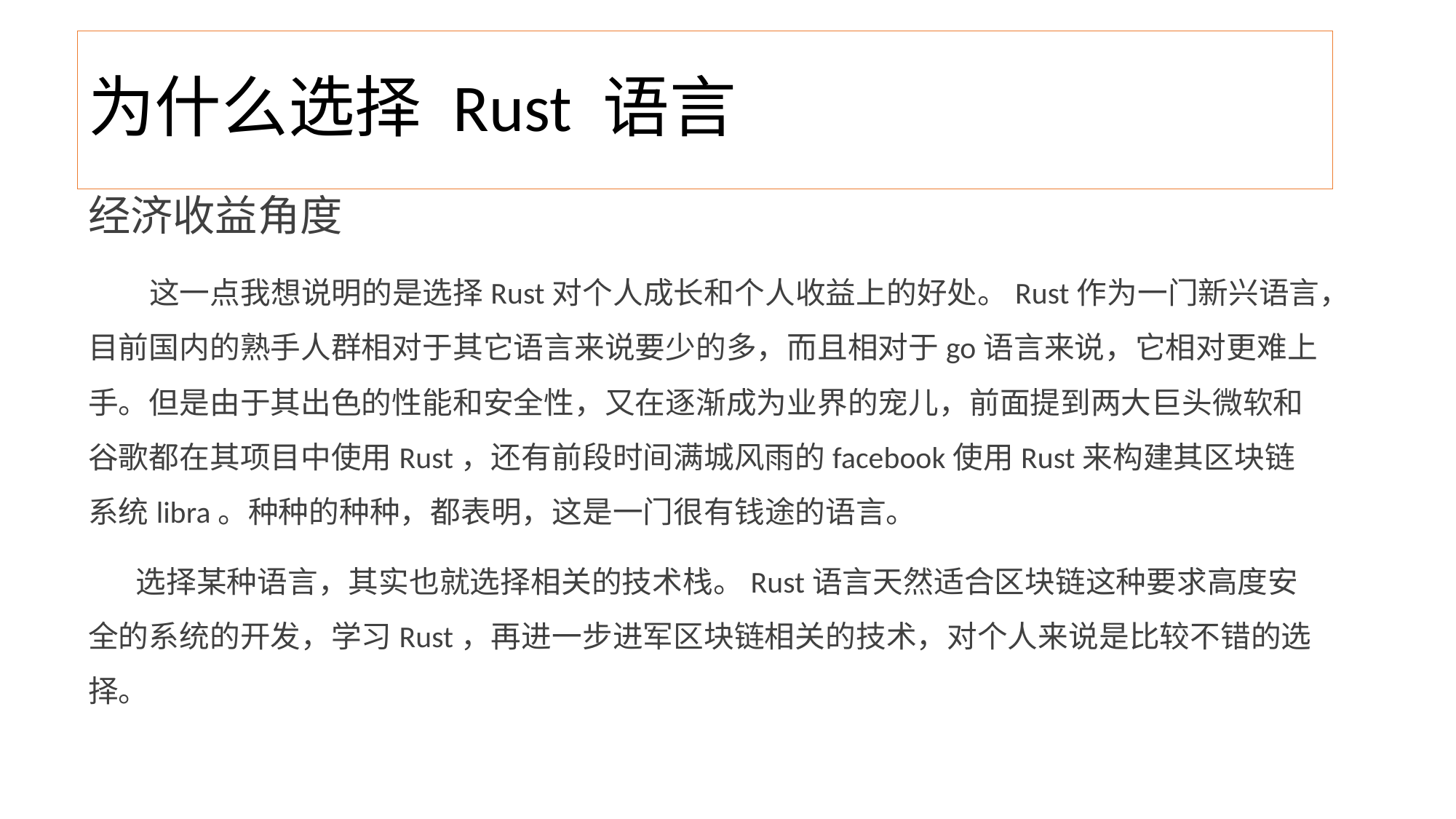

# 为什么选择 Rust 语言
经济收益角度
        这一点我想说明的是选择Rust对个人成长和个人收益上的好处。Rust作为一门新兴语言，目前国内的熟手人群相对于其它语言来说要少的多，而且相对于go语言来说，它相对更难上手。但是由于其出色的性能和安全性，又在逐渐成为业界的宠儿，前面提到两大巨头微软和谷歌都在其项目中使用Rust，还有前段时间满城风雨的facebook使用Rust来构建其区块链系统libra。种种的种种，都表明，这是一门很有钱途的语言。
      选择某种语言，其实也就选择相关的技术栈。Rust语言天然适合区块链这种要求高度安全的系统的开发，学习Rust，再进一步进军区块链相关的技术，对个人来说是比较不错的选择。